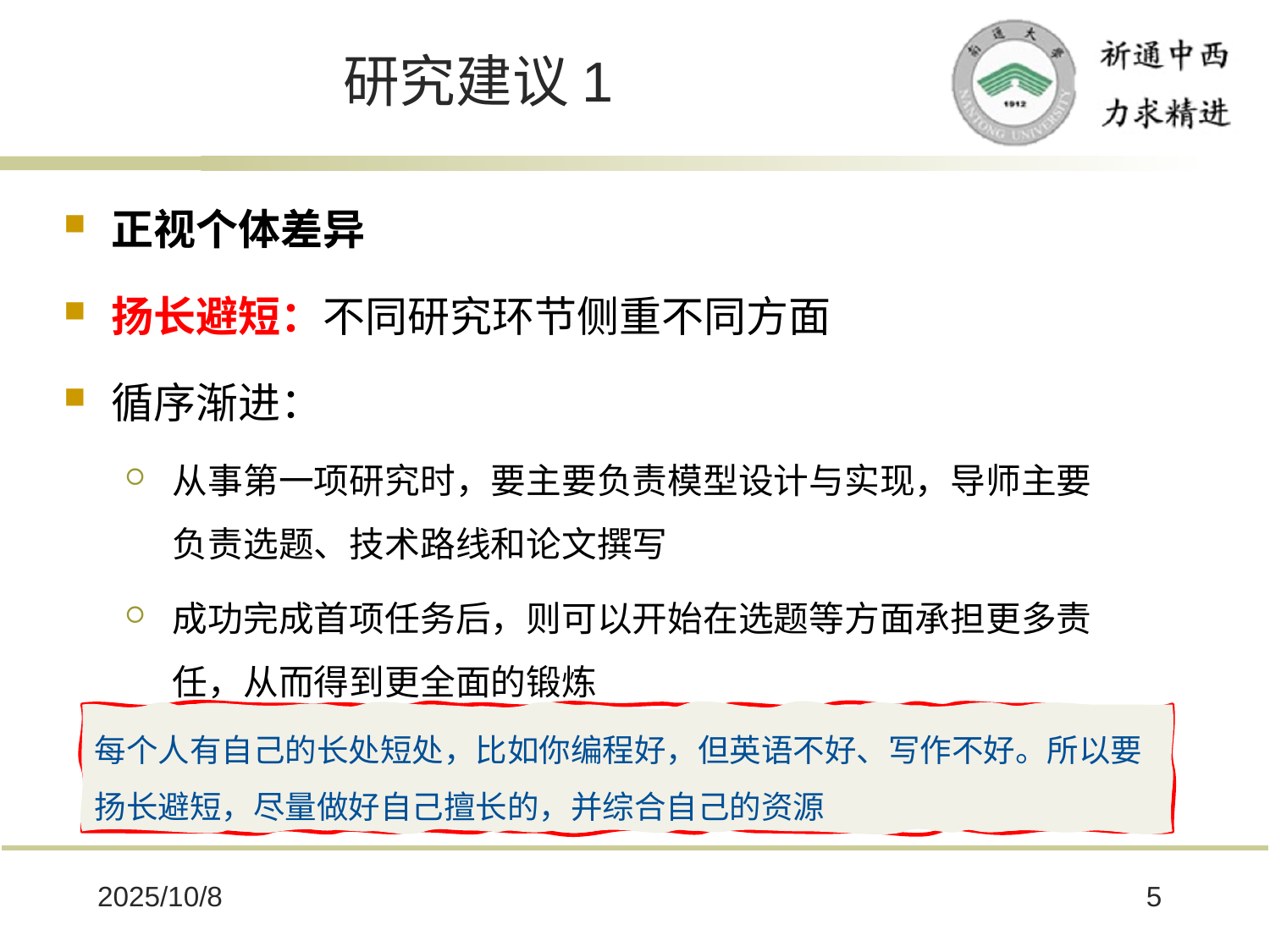

# 研究建议1
正视个体差异
扬长避短：不同研究环节侧重不同方面
循序渐进：
从事第一项研究时，要主要负责模型设计与实现，导师主要负责选题、技术路线和论文撰写
成功完成首项任务后，则可以开始在选题等方面承担更多责任，从而得到更全面的锻炼

每个人有自己的长处短处，比如你编程好，但英语不好、写作不好。所以要扬长避短，尽量做好自己擅长的，并综合自己的资源
2025/10/8
5